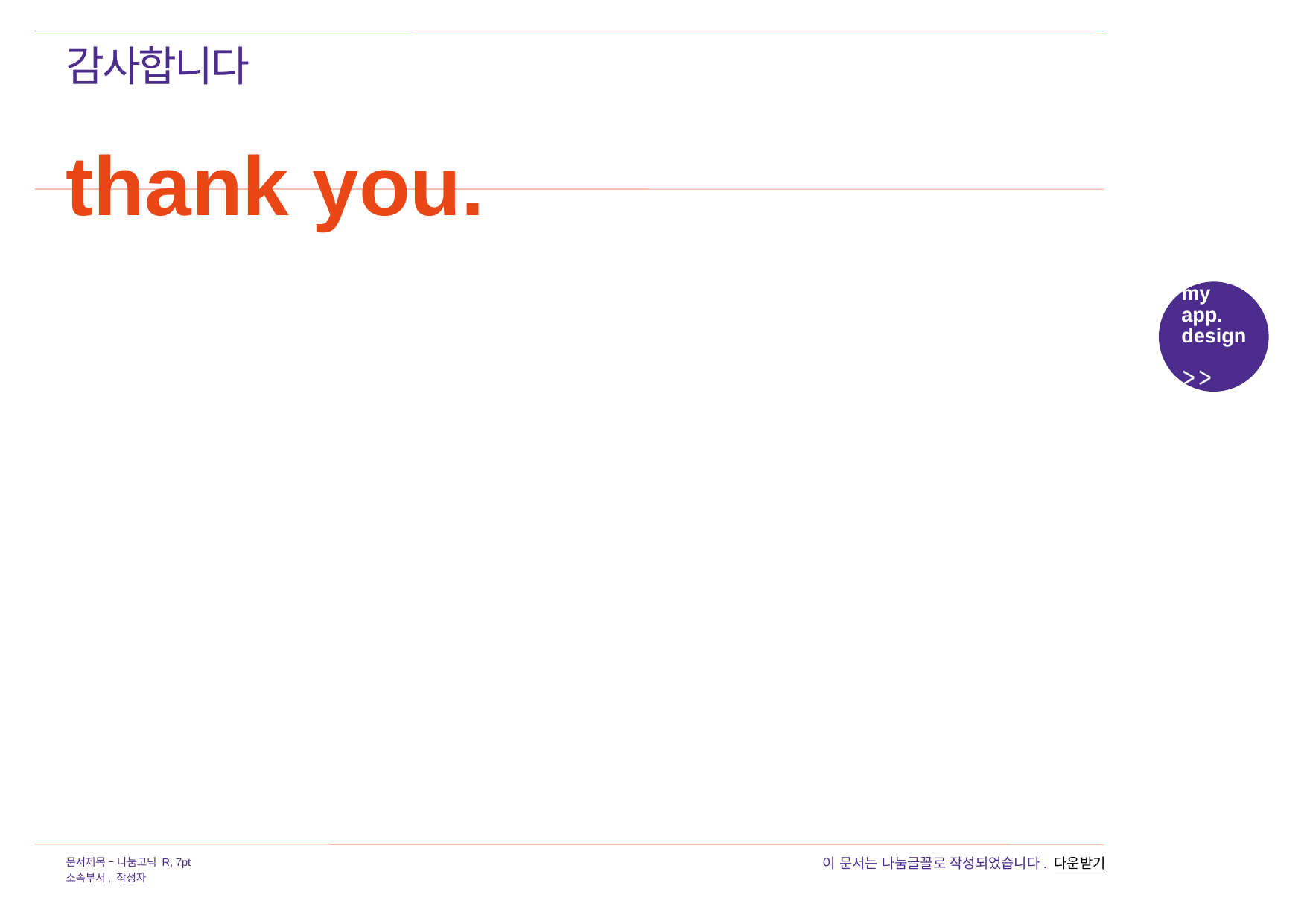

감사합니다
thank you.
my
app.
design

이 문서는 나눔글꼴로 작성되었습니다. 다운받기
문서제목 – 나눔고딕 R, 7pt
소속부서, 작성자